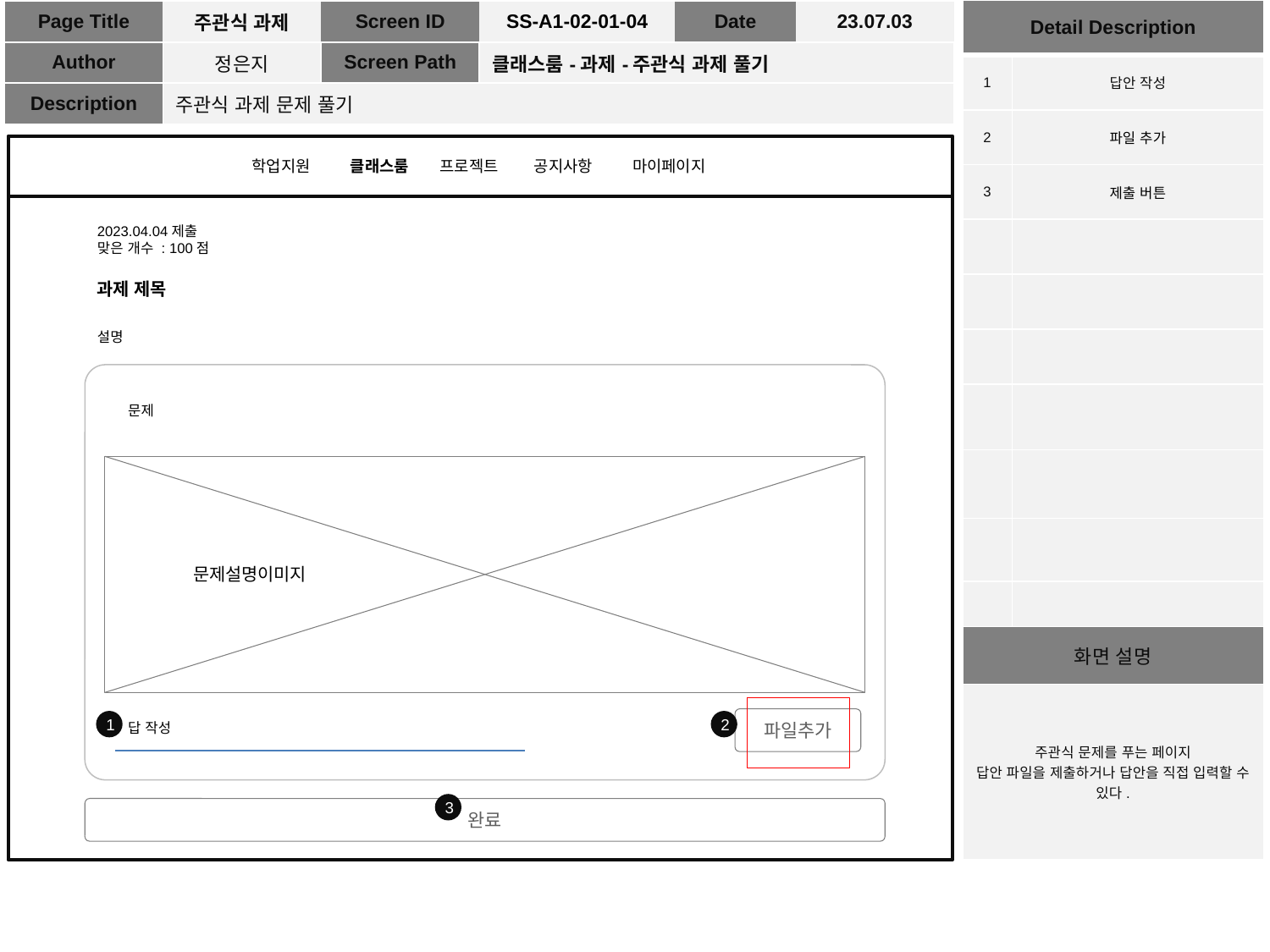

| Detail Description |  |
| --- | --- |
| 1 | 답안 작성 |
| 2 | 파일 추가 |
| 3 | 제출 버튼 |
|  |  |
|  |  |
|  |  |
|  |  |
|  |  |
|  |  |
|  |  |
| 화면 설명 |  |
| 주관식 문제를 푸는 페이지 답안 파일을 제출하거나 답안을 직접 입력할 수 있다. |  |
| Page Title | 주관식 과제 | Screen ID | SS-A1-02-01-04 | Date | 23.07.03 |
| --- | --- | --- | --- | --- | --- |
| Author | 정은지 | Screen Path | 클래스룸-과제-주관식 과제 풀기 |  |  |
| Description | 주관식 과제 문제 풀기 |  |  |  |  |

학업지원         클래스룸       프로젝트        공지사항         마이페이지

2023.04.04제출
맞은 개수 : 100점

과제 제목
설명

문제

문제설명이미지

파일추가
1
2
답 작성
3
완료